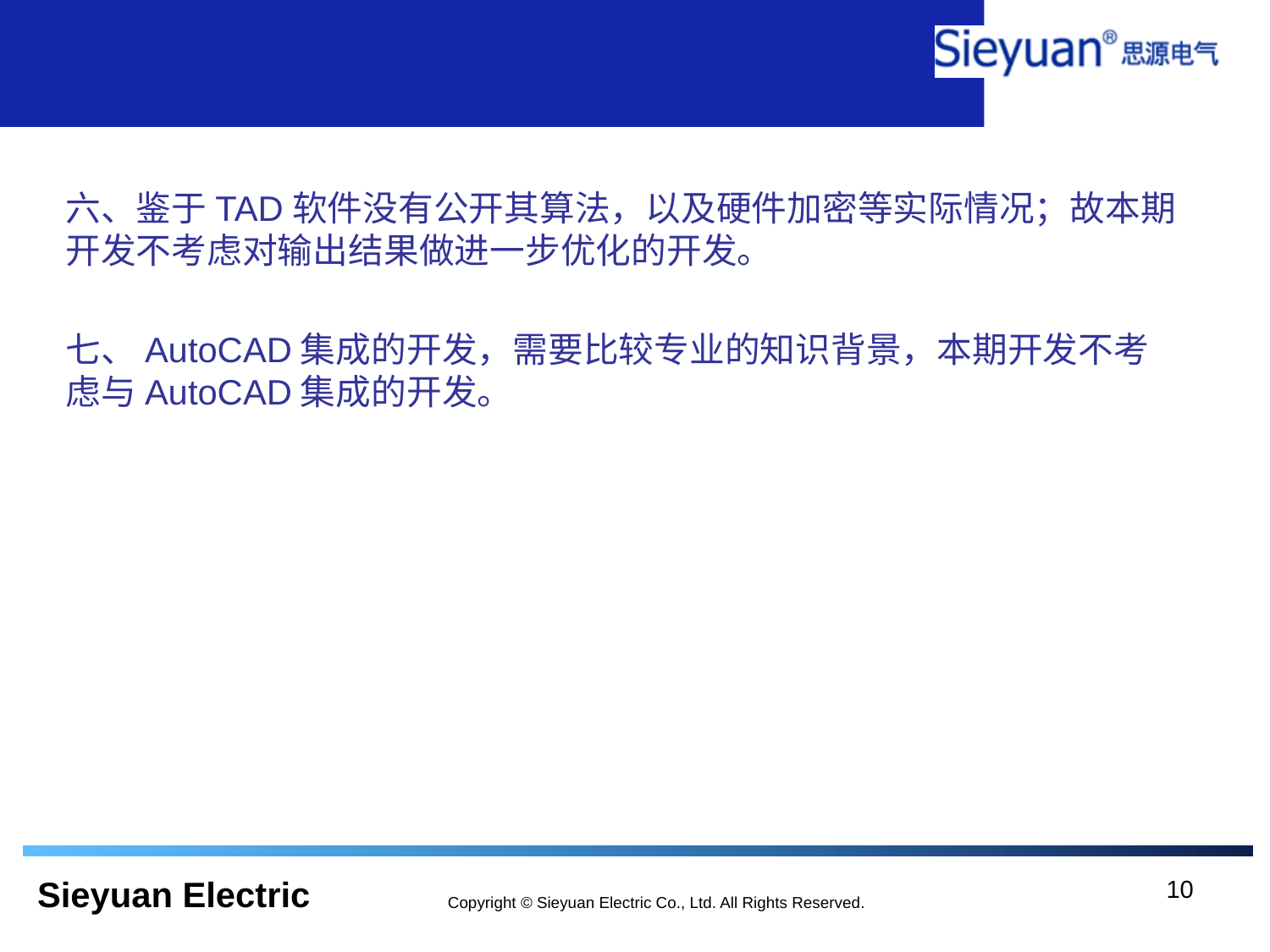

#
六、鉴于TAD软件没有公开其算法，以及硬件加密等实际情况；故本期开发不考虑对输出结果做进一步优化的开发。

七、AutoCAD集成的开发，需要比较专业的知识背景，本期开发不考虑与AutoCAD集成的开发。

10

Copyright © Sieyuan Electric Co., Ltd. All Rights Reserved.